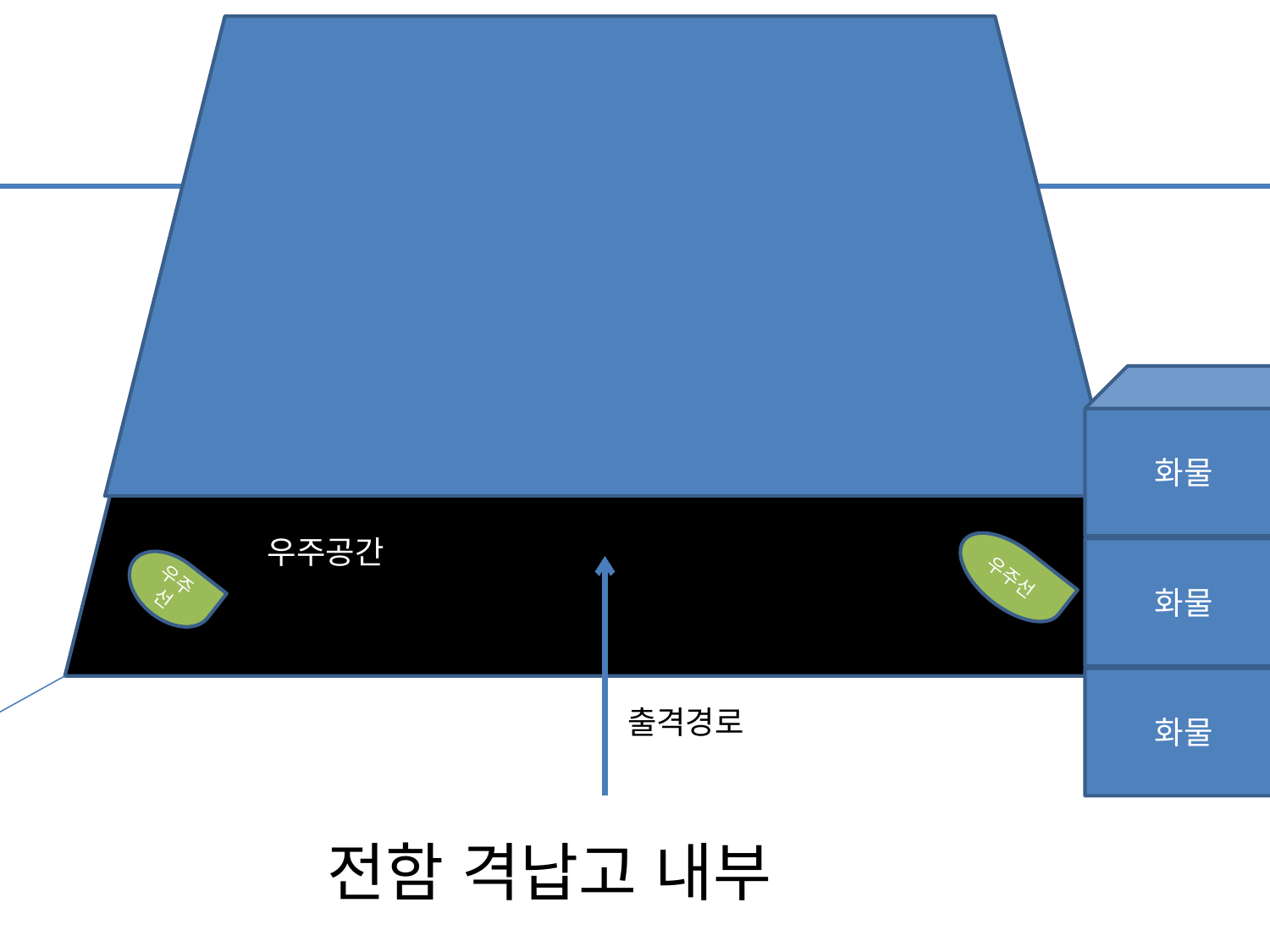

화물
화물
우주공간
우주선
우주선
화물
출격경로
전함 격납고 내부